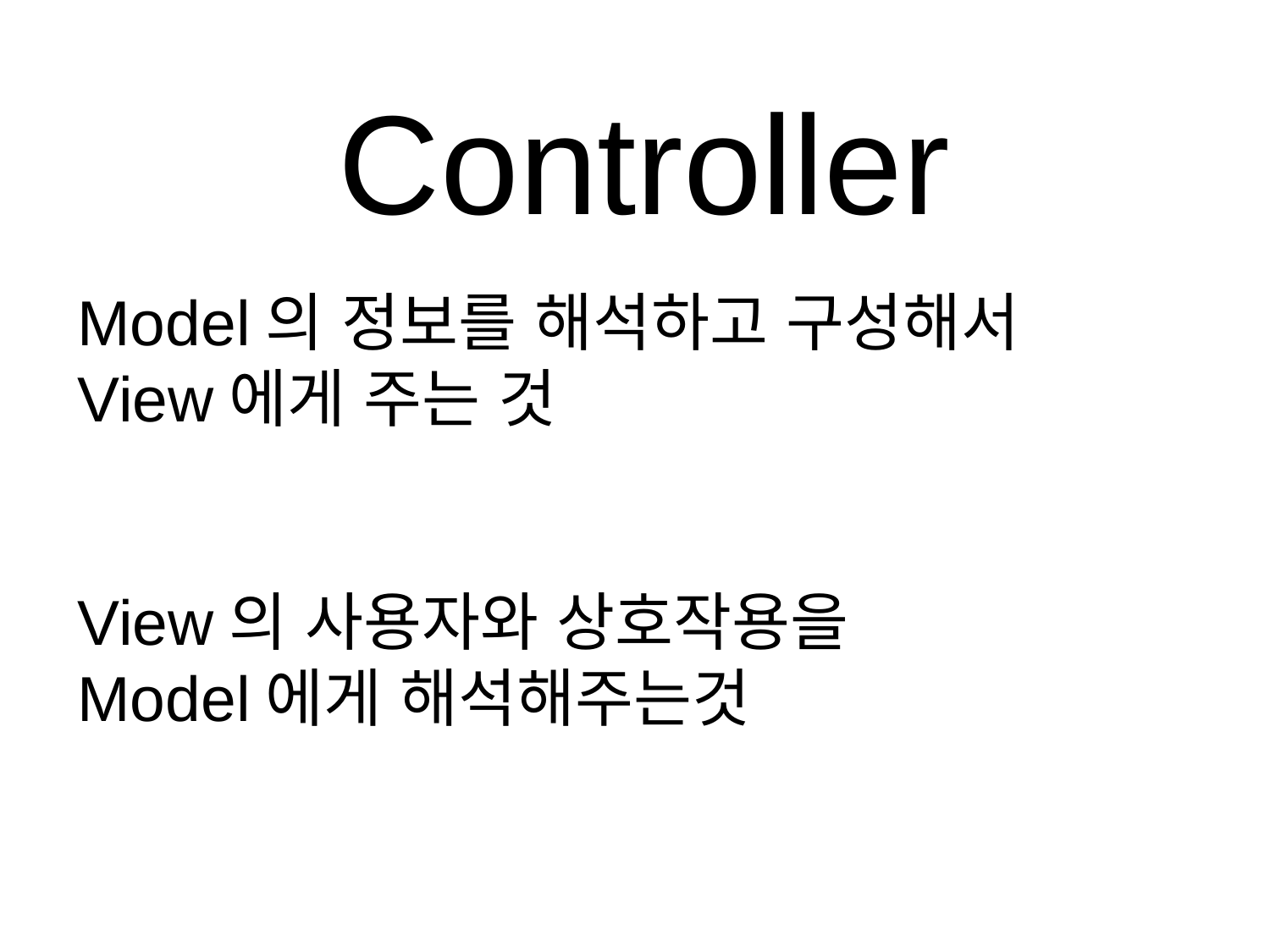

Controller
Model의 정보를 해석하고 구성해서
View에게 주는 것
View의 사용자와 상호작용을
Model에게 해석해주는것